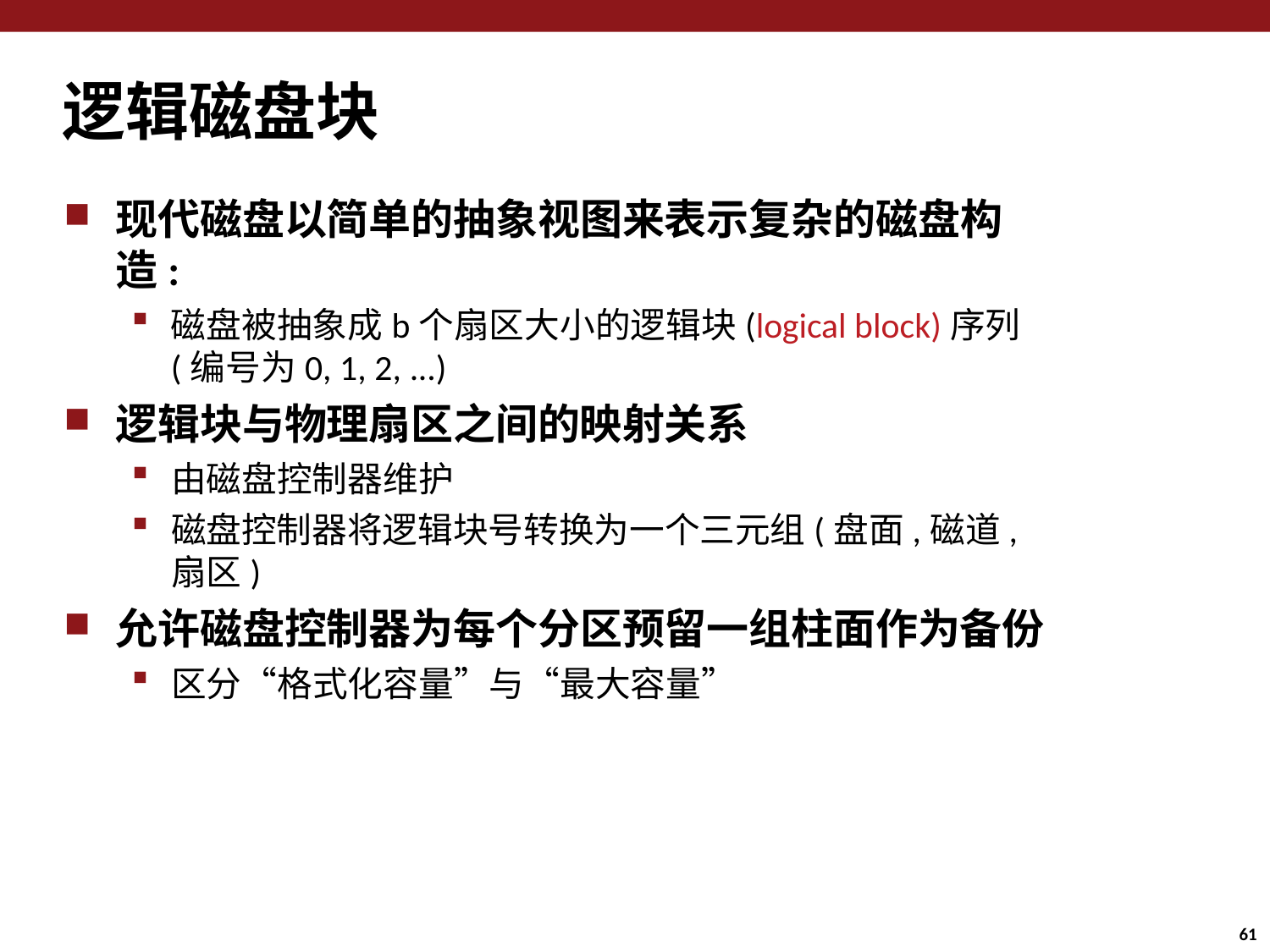

# 逻辑磁盘块
现代磁盘以简单的抽象视图来表示复杂的磁盘构造:
磁盘被抽象成b个扇区大小的逻辑块(logical block)序列 (编号为0, 1, 2, ...)
逻辑块与物理扇区之间的映射关系
由磁盘控制器维护
磁盘控制器将逻辑块号转换为一个三元组(盘面,磁道,扇区)
允许磁盘控制器为每个分区预留一组柱面作为备份
区分“格式化容量”与“最大容量”
61